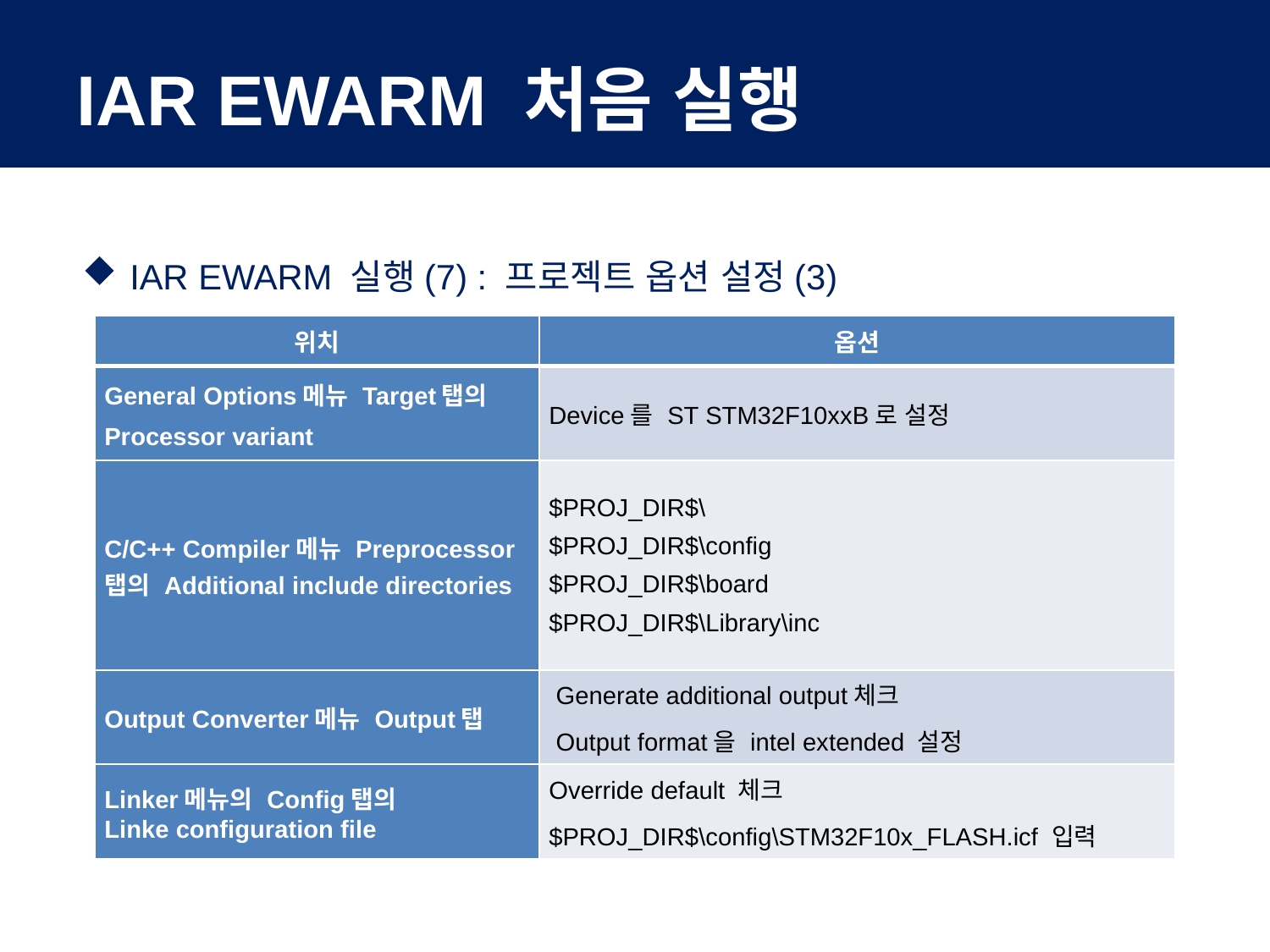

# IAR EWARM 처음 실행
IAR EWARM 실행(7) : 프로젝트 옵션 설정(3)

| 위치 | 옵션 |
| --- | --- |
| General Options메뉴 Target탭의 Processor variant | Device를 ST STM32F10xxB로 설정 |
| C/C++ Compiler메뉴 Preprocessor탭의 Additional include directories | $PROJ\_DIR$\ $PROJ\_DIR$\config $PROJ\_DIR$\board $PROJ\_DIR$\Library\inc |
| Output Converter메뉴 Output탭 | Generate additional output체크 Output format을 intel extended 설정 |
| Linker메뉴의 Config탭의 Linke configuration file | Override default 체크 $PROJ\_DIR$\config\STM32F10x\_FLASH.icf 입력 |